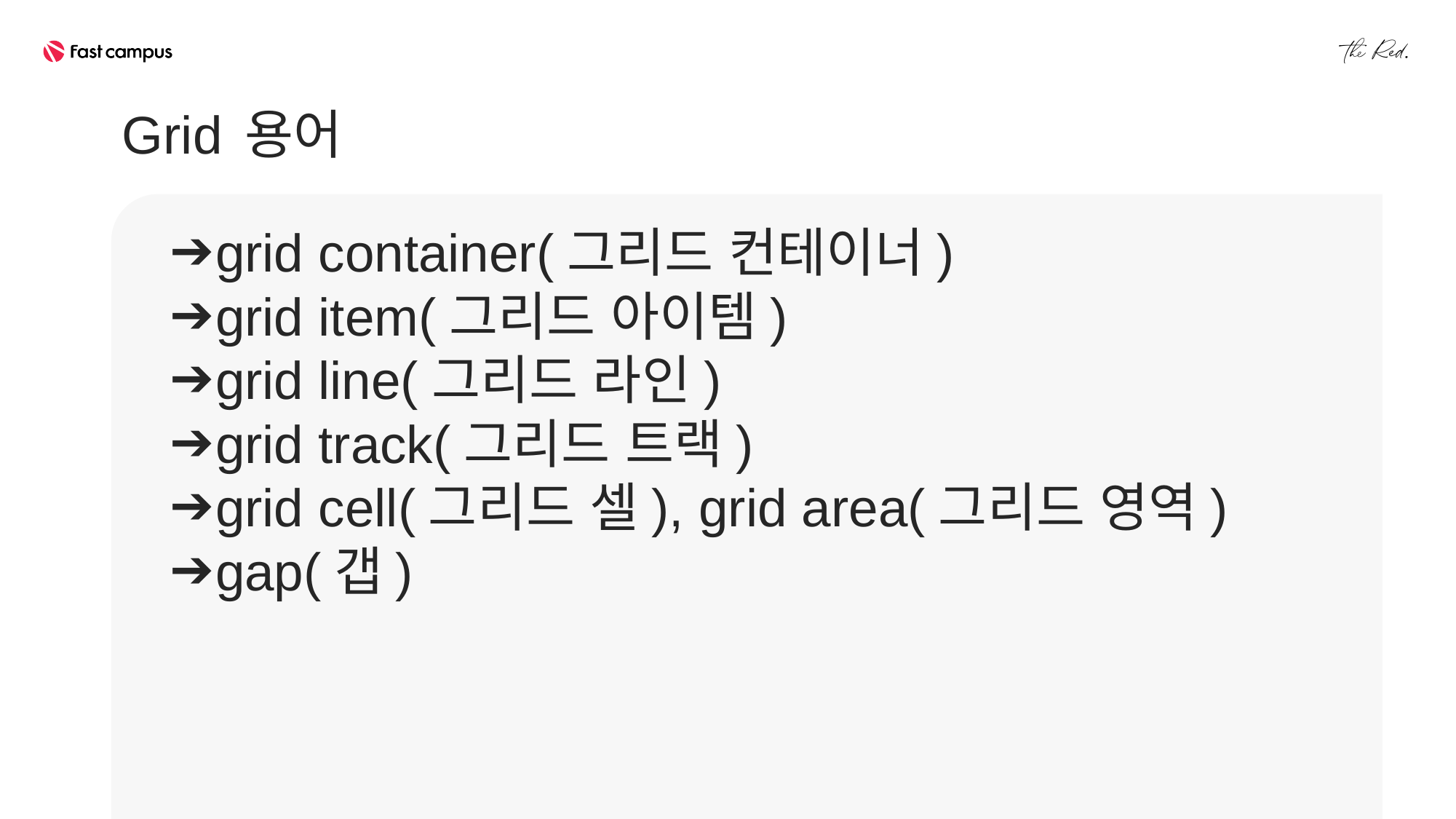

Grid 용어
grid container(그리드 컨테이너)
grid item(그리드 아이템)
grid line(그리드 라인)
grid track(그리드 트랙)
grid cell(그리드 셀), grid area(그리드 영역)
gap(갭)